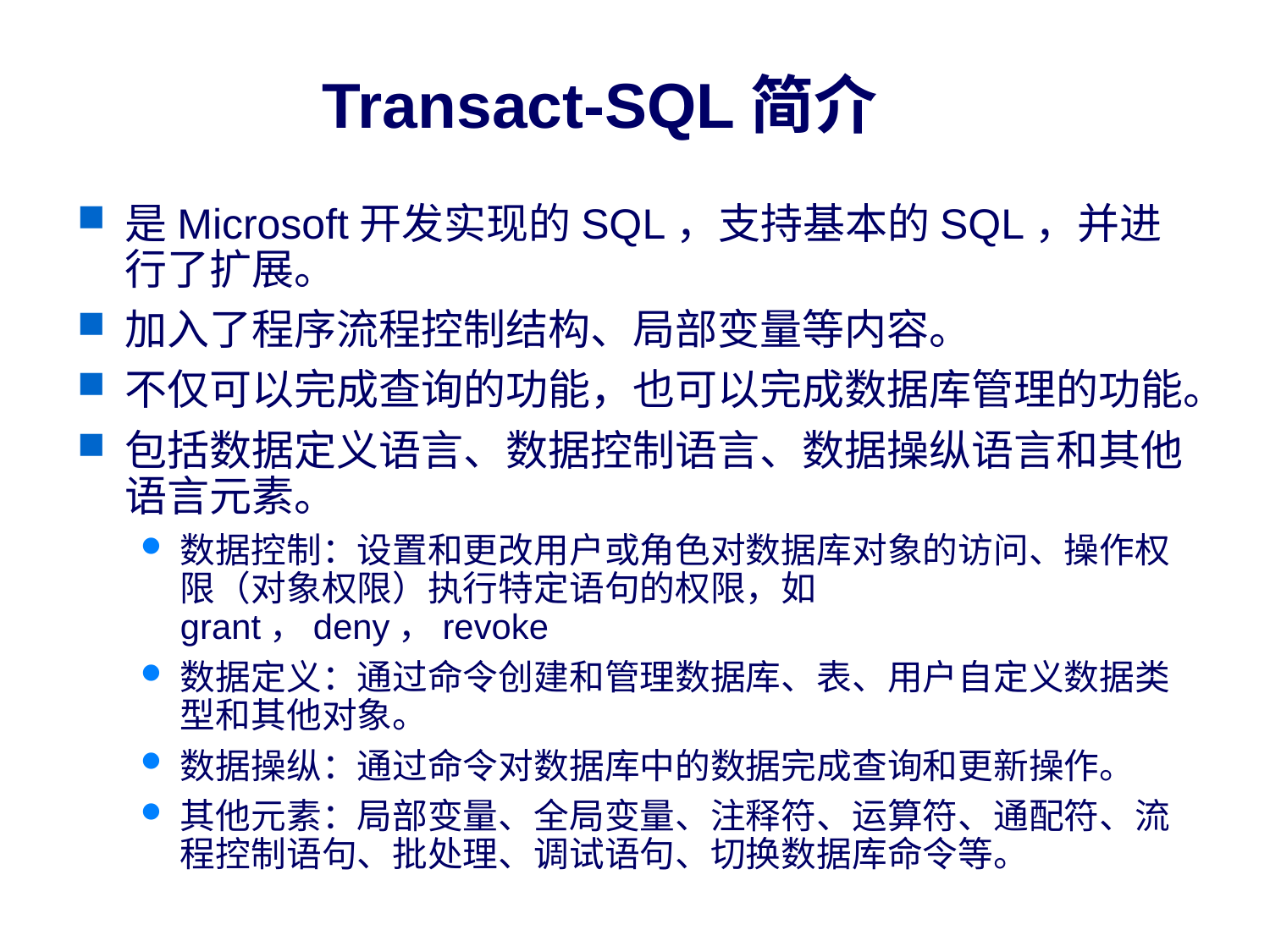

# Transact-SQL简介
是Microsoft开发实现的SQL，支持基本的SQL，并进行了扩展。
加入了程序流程控制结构、局部变量等内容。
不仅可以完成查询的功能，也可以完成数据库管理的功能。
包括数据定义语言、数据控制语言、数据操纵语言和其他语言元素。
数据控制：设置和更改用户或角色对数据库对象的访问、操作权限（对象权限）执行特定语句的权限，如grant，deny，revoke
数据定义：通过命令创建和管理数据库、表、用户自定义数据类型和其他对象。
数据操纵：通过命令对数据库中的数据完成查询和更新操作。
其他元素：局部变量、全局变量、注释符、运算符、通配符、流程控制语句、批处理、调试语句、切换数据库命令等。